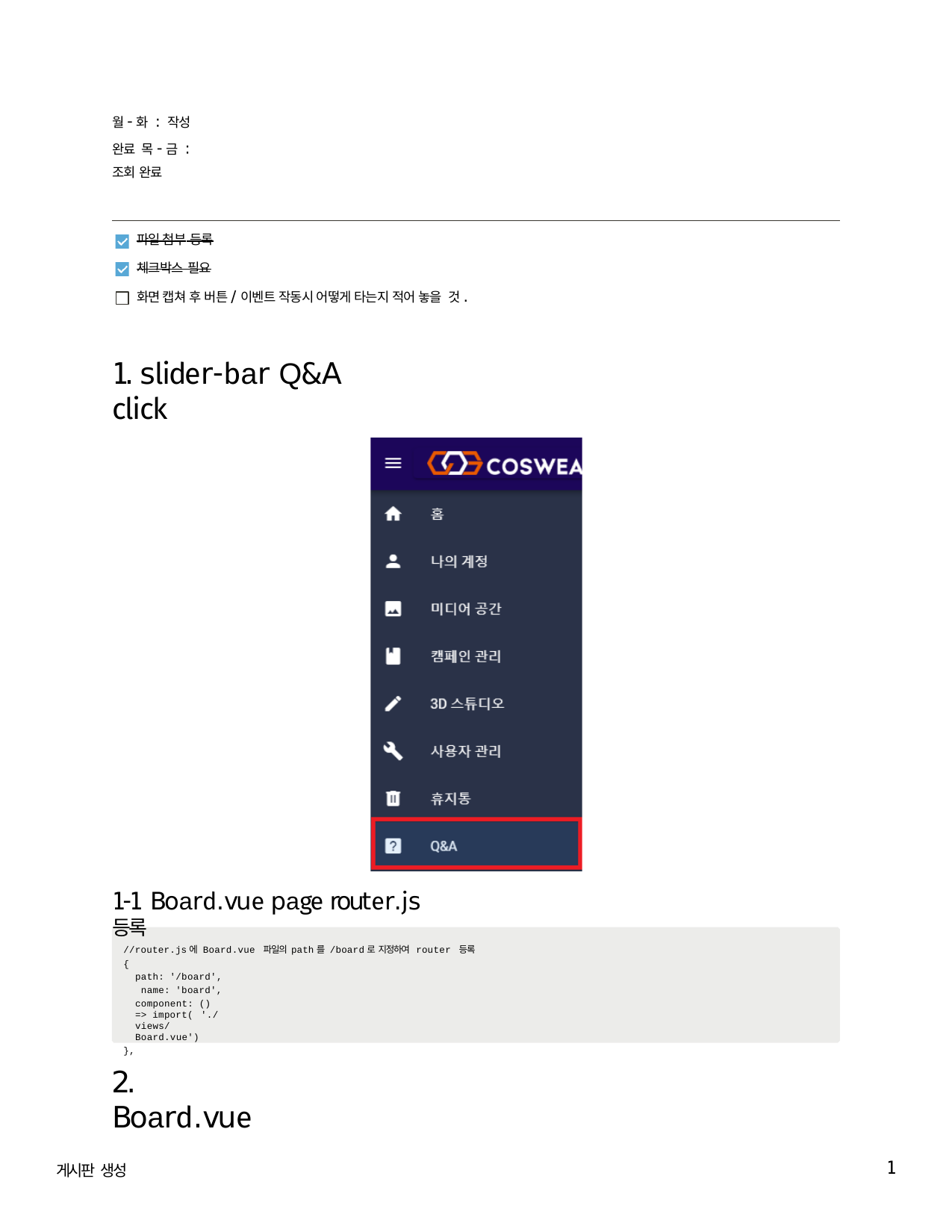

월-화 : 작성 완료  목-금 : 조회 완료

파일 첨부 등록

체크박스 필요
화면 캡쳐 후 버튼/이벤트 작동시 어떻게 타는지 적어 놓을 것.

1. slider-bar Q&A click

1-1 Board.vue page router.js 등록

//router.js에 Board.vue 파일의 path를 /board로 지정하여 router 등록
{
path: '/board',  name: 'board',
component: () => import( './views/Board.vue')
},
2. Board.vue
1
게시판 생성